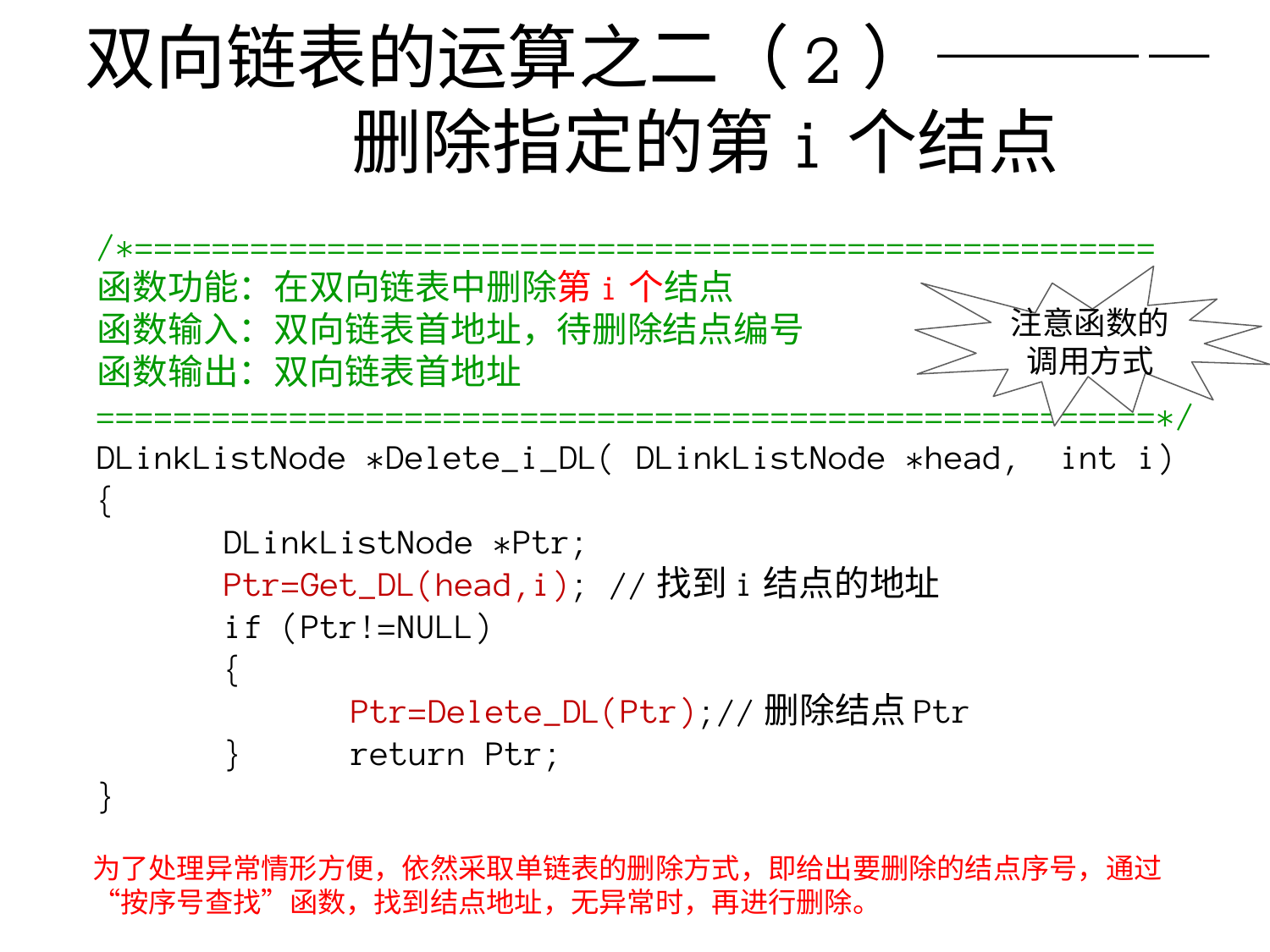

# 双向链表的运算之二（2）———— 删除指定的第i个结点
/*=====================================================
函数功能：在双向链表中删除第i个结点
函数输入：双向链表首地址，待删除结点编号
函数输出：双向链表首地址
=======================================================*/
DLinkListNode *Delete_i_DL( DLinkListNode *head,  int i)
{
	DLinkListNode *Ptr;
	Ptr=Get_DL(head,i); //找到i结点的地址
	if (Ptr!=NULL)
	{
 		Ptr=Delete_DL(Ptr);//删除结点Ptr
	}  	return Ptr;
}

注意函数的调用方式
为了处理异常情形方便，依然采取单链表的删除方式，即给出要删除的结点序号，通过“按序号查找”函数，找到结点地址，无异常时，再进行删除。
169